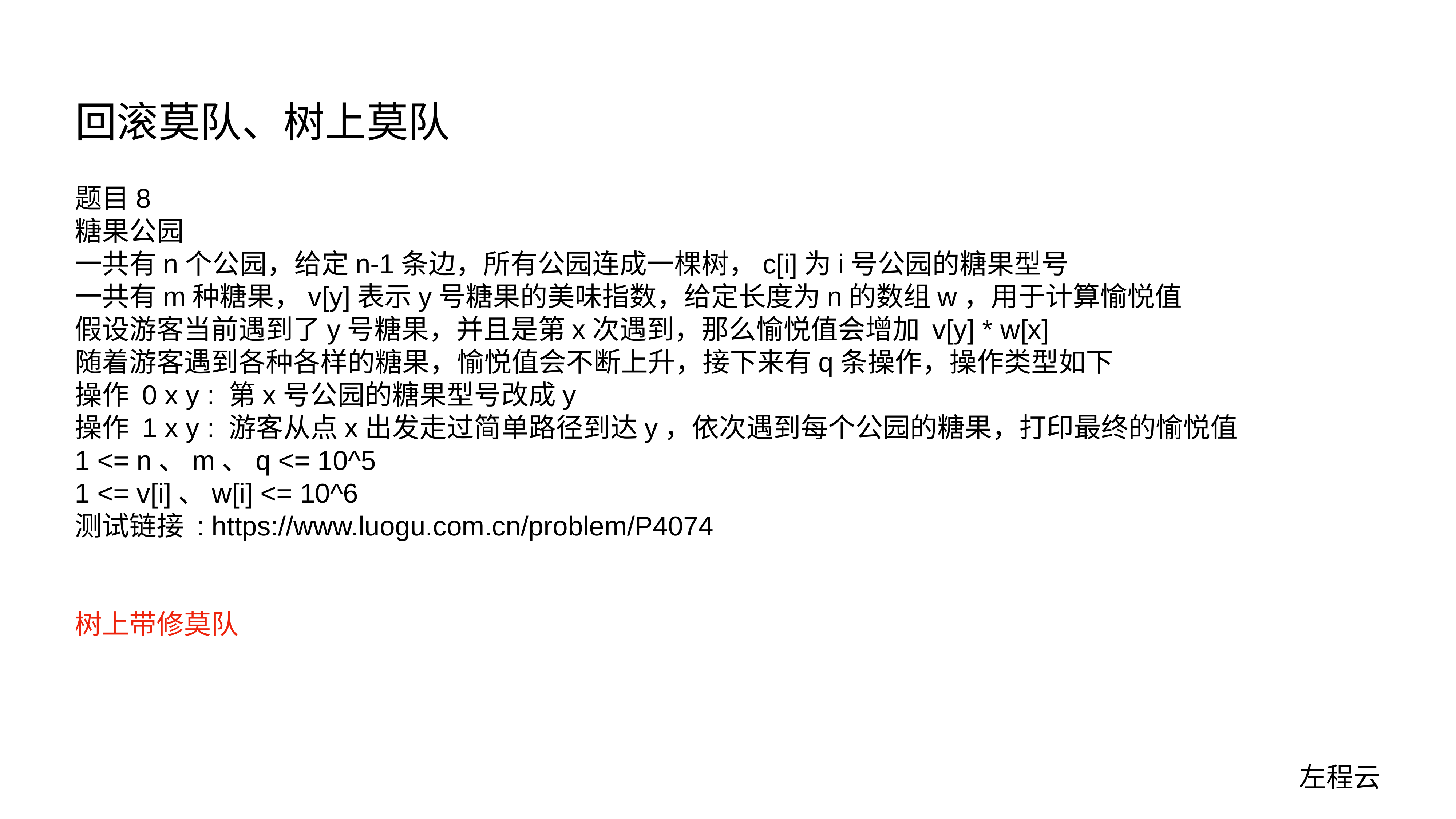

# 回滚莫队、树上莫队
题目8
糖果公园
一共有n个公园，给定n-1条边，所有公园连成一棵树，c[i]为i号公园的糖果型号
一共有m种糖果，v[y]表示y号糖果的美味指数，给定长度为n的数组w，用于计算愉悦值
假设游客当前遇到了y号糖果，并且是第x次遇到，那么愉悦值会增加 v[y] * w[x]
随着游客遇到各种各样的糖果，愉悦值会不断上升，接下来有q条操作，操作类型如下
操作 0 x y : 第x号公园的糖果型号改成y
操作 1 x y : 游客从点x出发走过简单路径到达y，依次遇到每个公园的糖果，打印最终的愉悦值
1 <= n、m、q <= 10^5
1 <= v[i]、w[i] <= 10^6
测试链接 : https://www.luogu.com.cn/problem/P4074

树上带修莫队
左程云